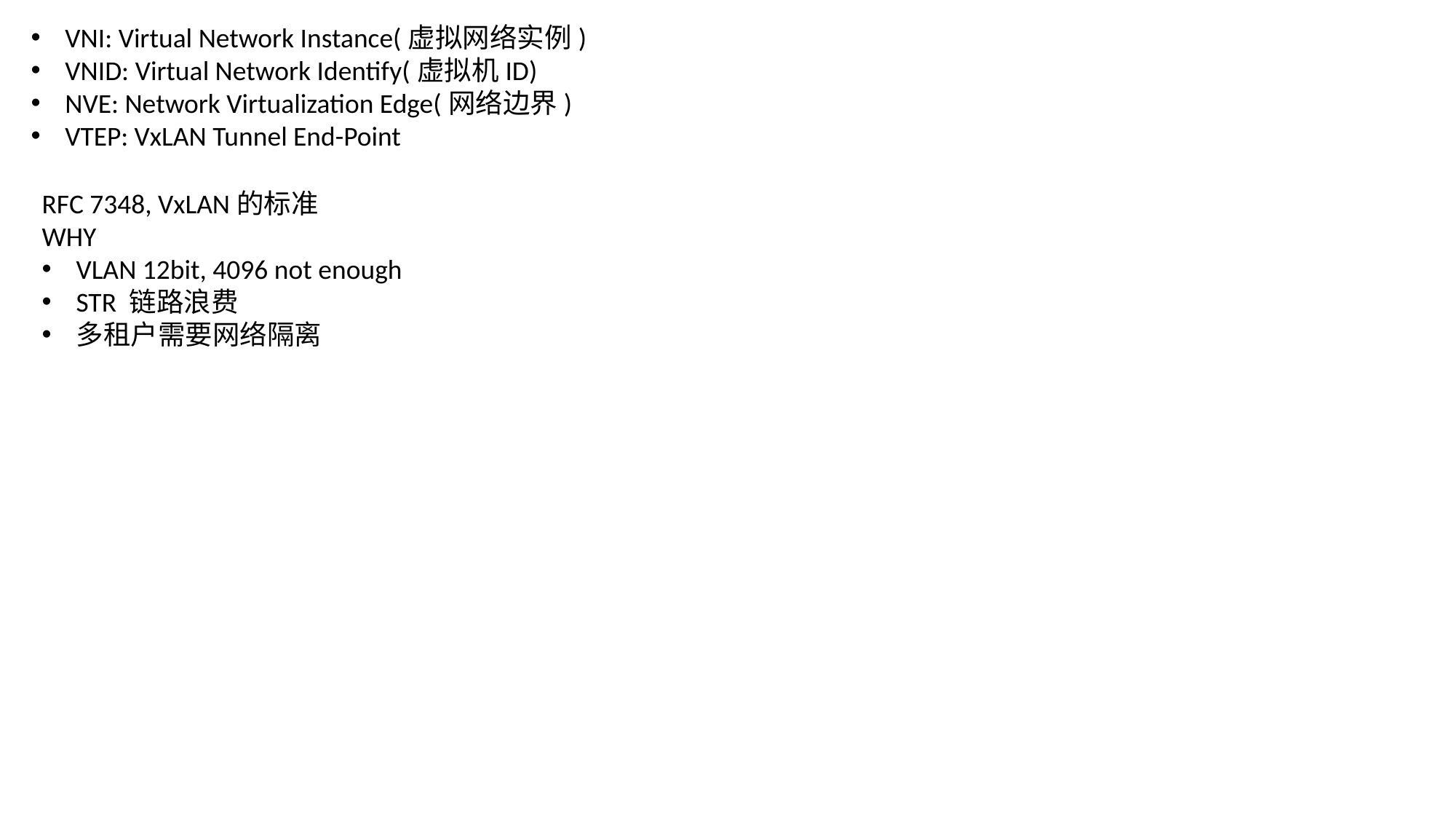

VNI: Virtual Network Instance(虚拟网络实例)
VNID: Virtual Network Identify(虚拟机ID)
NVE: Network Virtualization Edge(网络边界)
VTEP: VxLAN Tunnel End-Point
RFC 7348, VxLAN的标准
WHY
VLAN 12bit, 4096 not enough
STR 链路浪费
多租户需要网络隔离